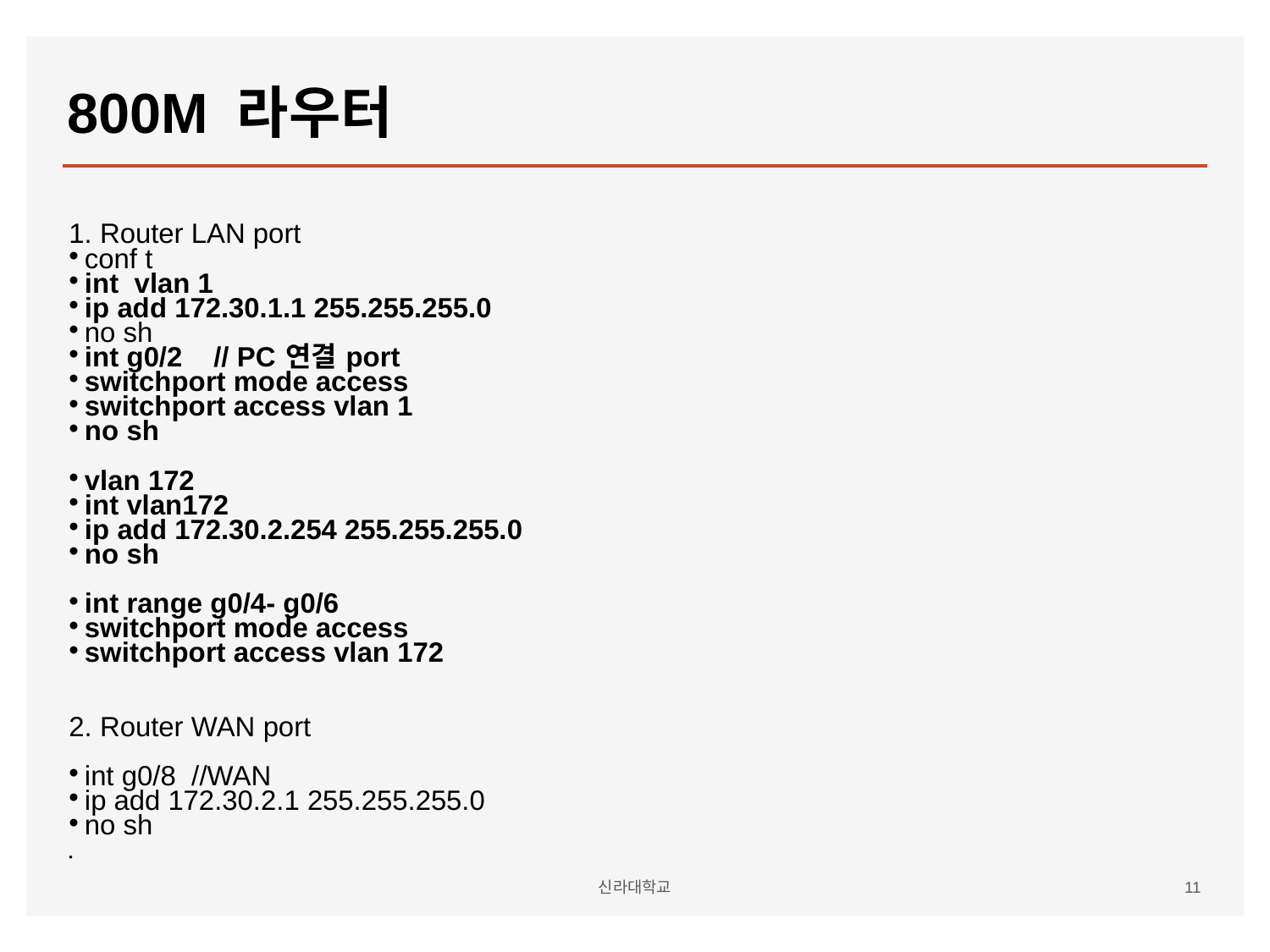

# 800M 라우터

1. Router LAN port
conf t
int  vlan 1
ip add 172.30.1.1 255.255.255.0
no sh
int g0/2    // PC 연결 port
switchport mode access
switchport access vlan 1
no sh

vlan 172
int vlan172
ip add 172.30.2.254 255.255.255.0
no sh

int range g0/4- g0/6
switchport mode access
switchport access vlan 172

2. Router WAN port

int g0/8  //WAN
ip add 172.30.2.1 255.255.255.0
no sh

신라대학교
11